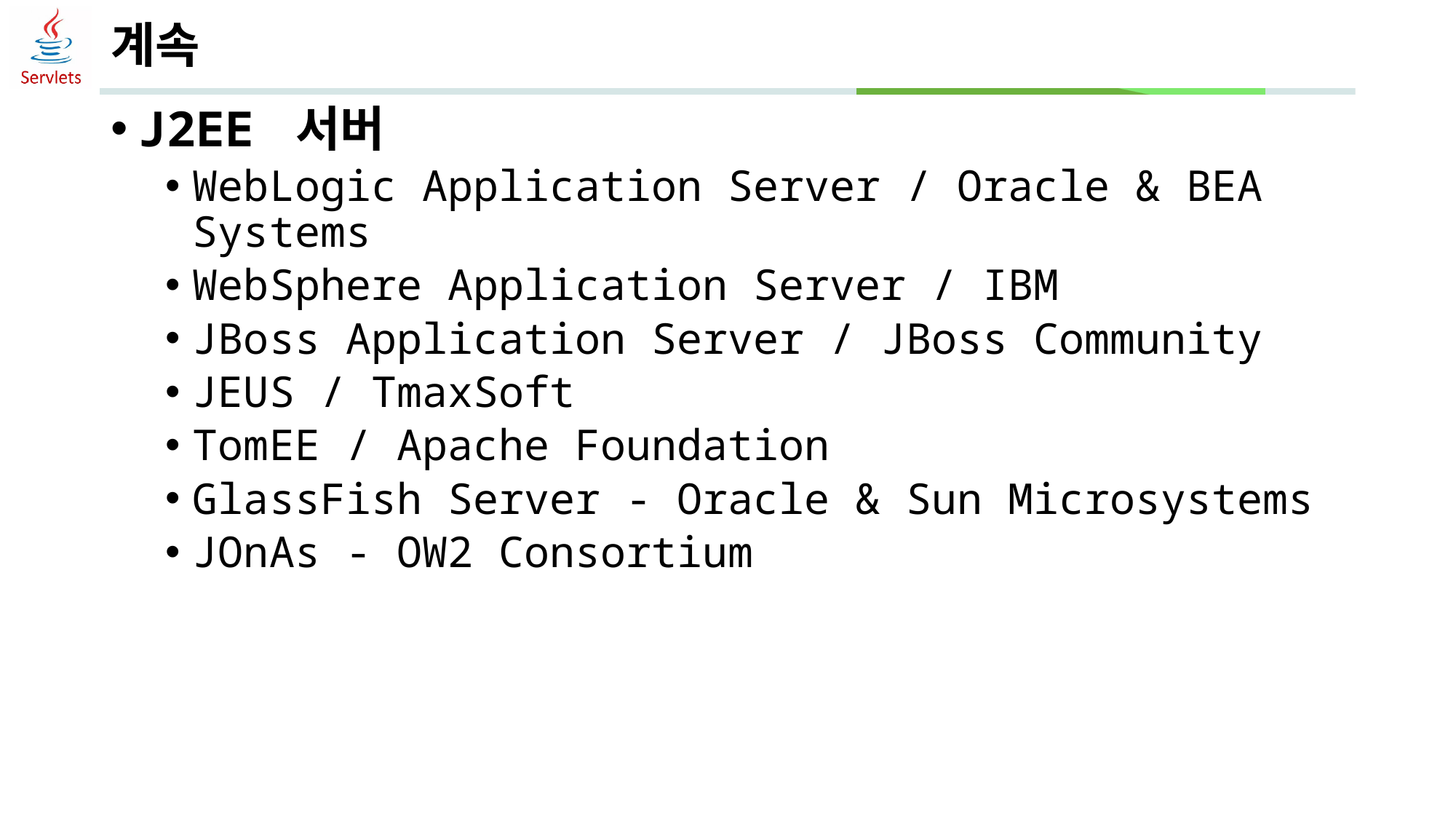

# 계속
J2EE 서버
WebLogic Application Server / Oracle & BEA Systems
WebSphere Application Server / IBM
JBoss Application Server / JBoss Community
JEUS / TmaxSoft
TomEE / Apache Foundation
GlassFish Server - Oracle & Sun Microsystems
JOnAs - OW2 Consortium